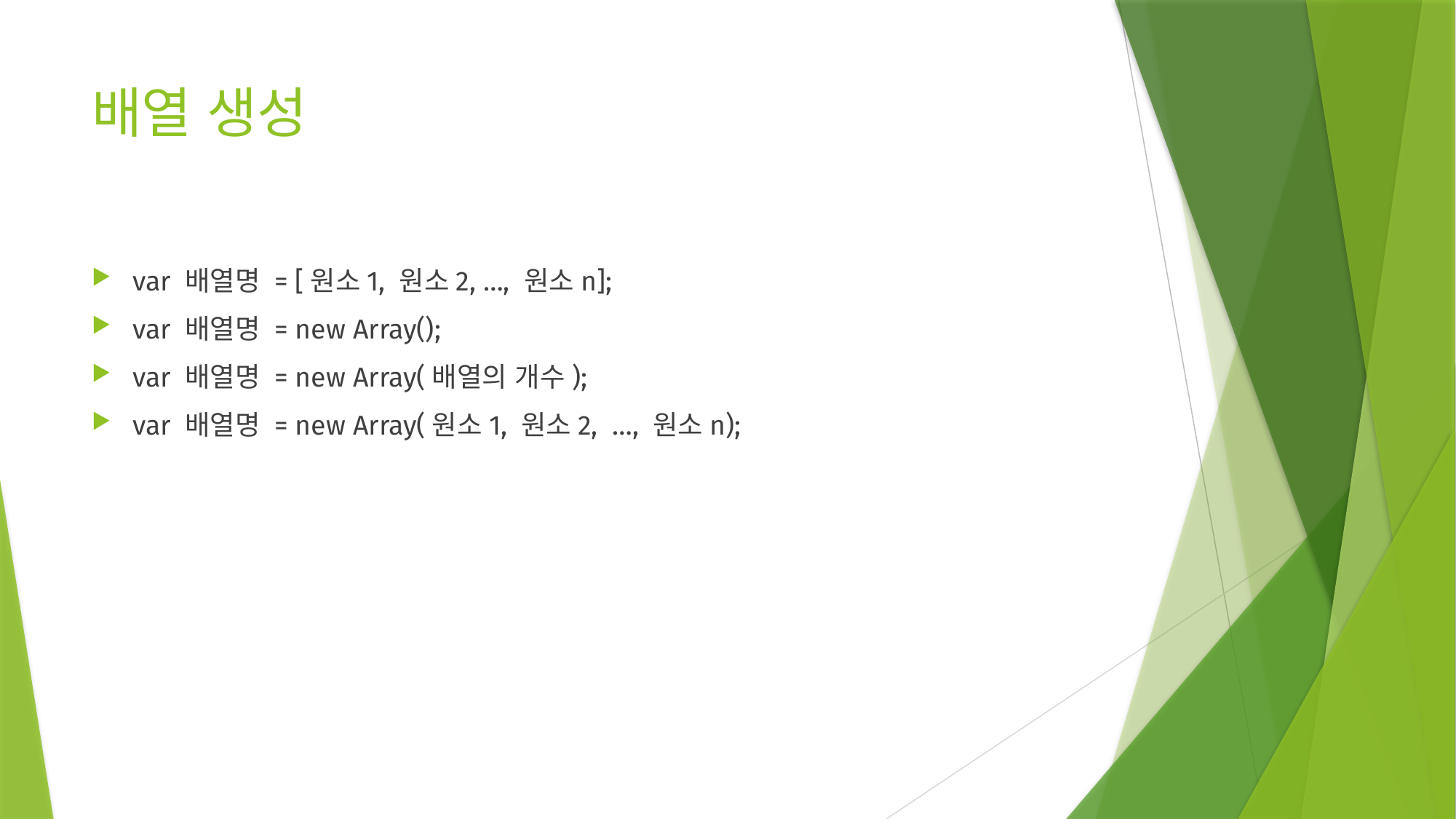

# 배열 생성
var 배열명 = [원소1, 원소2, …, 원소n];
var 배열명 = new Array();
var 배열명 = new Array(배열의 개수);
var 배열명 = new Array(원소1, 원소2,  …, 원소n);